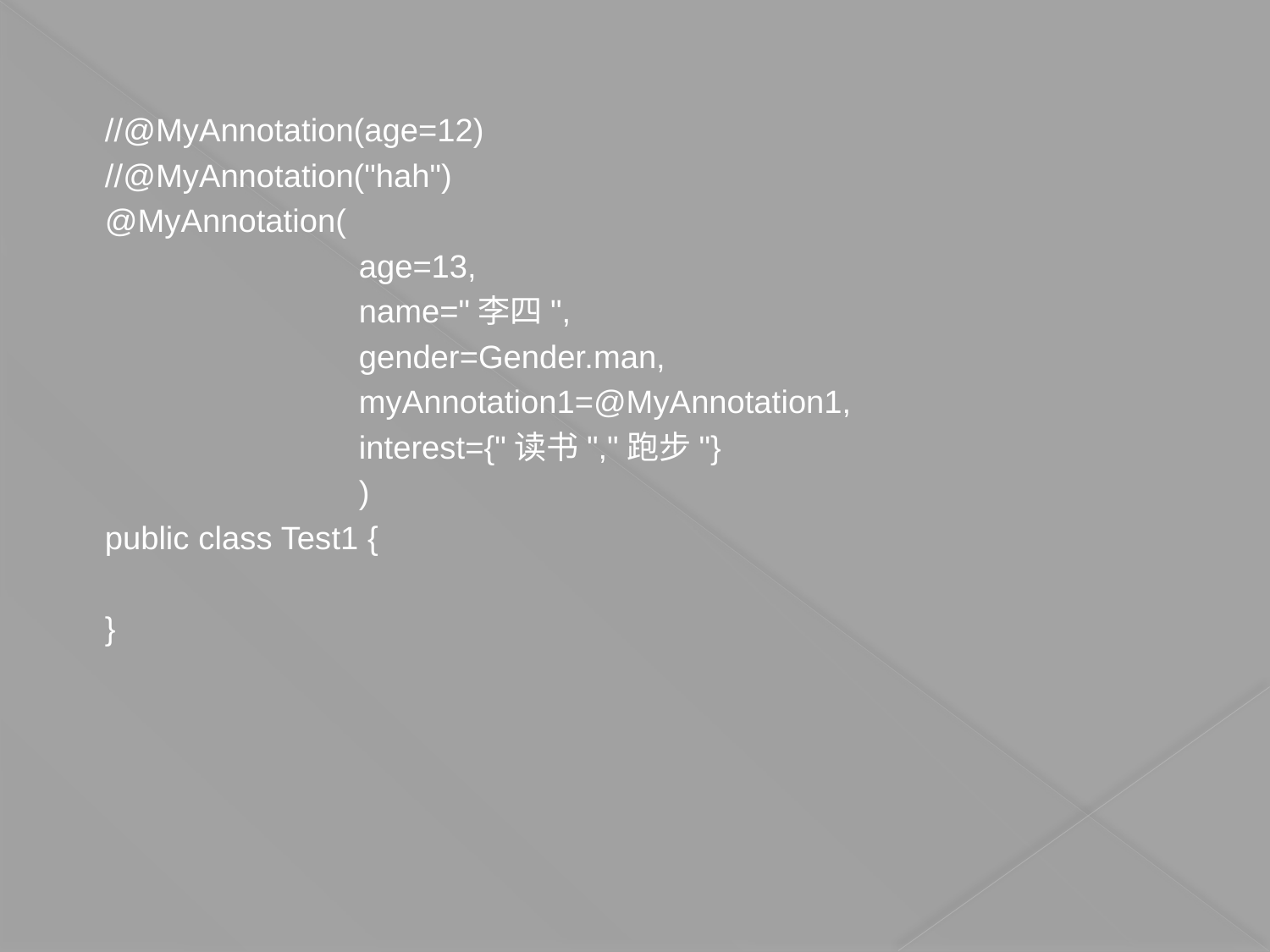

//@MyAnnotation(age=12)
//@MyAnnotation("hah")
@MyAnnotation(
		age=13,
		name="李四",
		gender=Gender.man,
		myAnnotation1=@MyAnnotation1,
		interest={"读书","跑步"}
		)
public class Test1 {

}